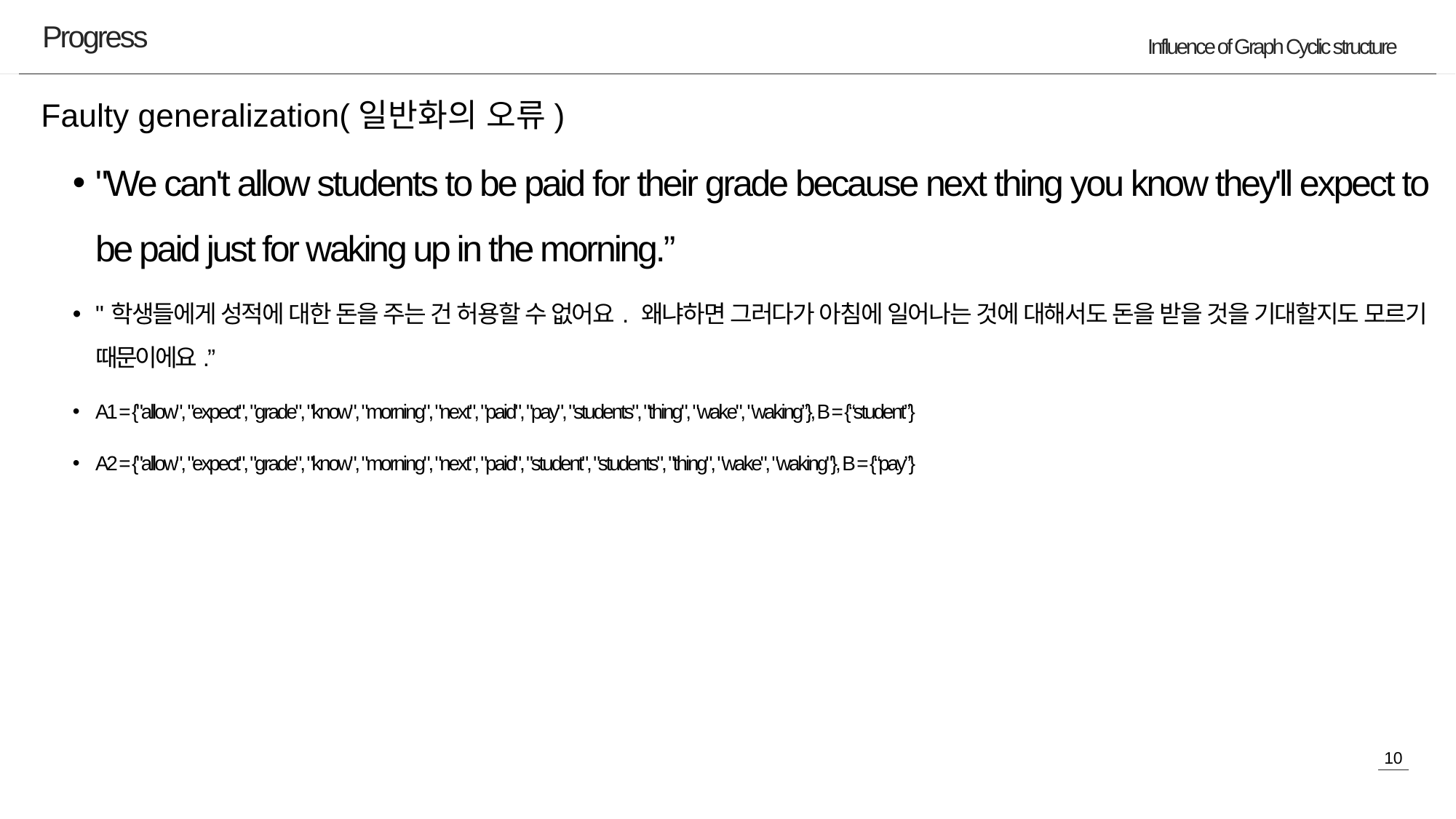

Progress
Faulty generalization(일반화의 오류)
"We can't allow students to be paid for their grade because next thing you know they'll expect to be paid just for waking up in the morning.”
"학생들에게 성적에 대한 돈을 주는 건 허용할 수 없어요. 왜냐하면 그러다가 아침에 일어나는 것에 대해서도 돈을 받을 것을 기대할지도 모르기 때문이에요.”
A1 = {"allow", "expect", "grade", "know", "morning", "next", "paid", "pay", "students", "thing", "wake", "waking”}, B = {“student”}
A2 = {"allow", "expect", "grade", "know", "morning", "next", "paid", "student", "students", "thing", "wake", "waking"}, B = {“pay”}